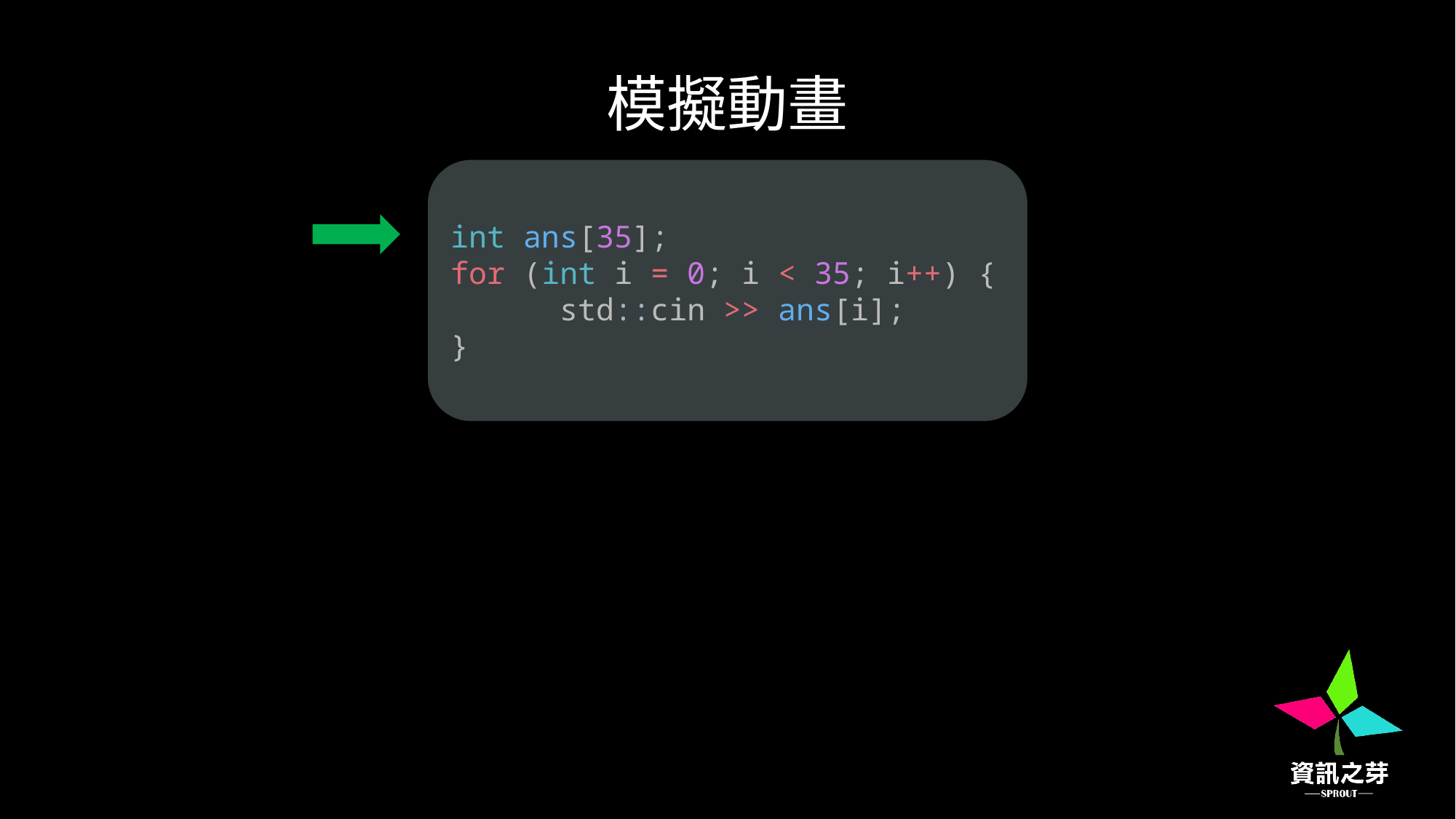

模擬動畫
int ans[35];
for (int i = 0; i < 35; i++) {
	std::cin >> ans[i];
}